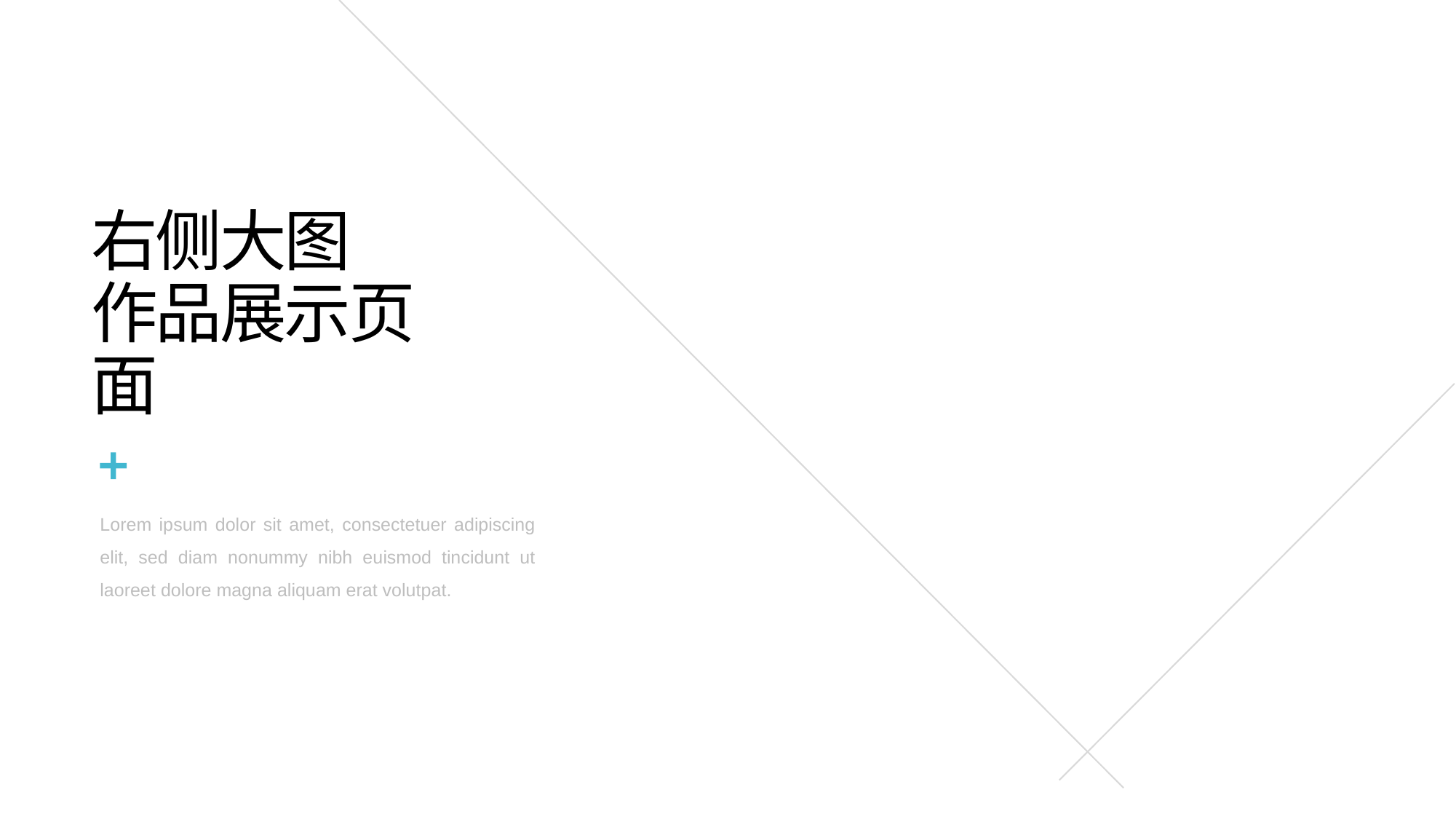

右侧大图
作品展示页面

Lorem ipsum dolor sit amet, consectetuer adipiscing elit, sed diam nonummy nibh euismod tincidunt ut laoreet dolore magna aliquam erat volutpat.